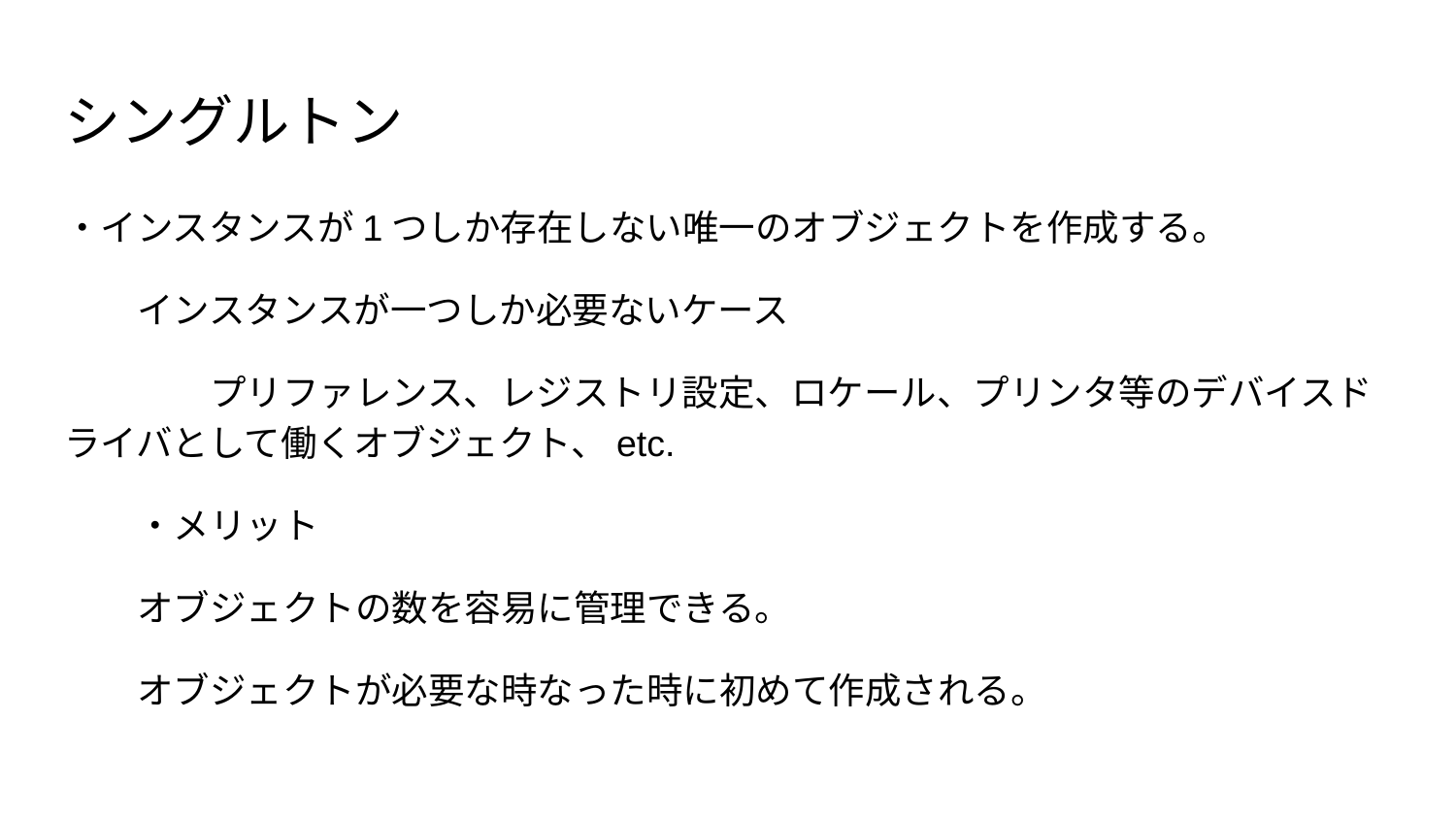

# シングルトン
・インスタンスが1つしか存在しない唯一のオブジェクトを作成する。
インスタンスが一つしか必要ないケース
	プリファレンス、レジストリ設定、ロケール、プリンタ等のデバイスドライバとして働くオブジェクト、etc.
・メリット
オブジェクトの数を容易に管理できる。
オブジェクトが必要な時なった時に初めて作成される。